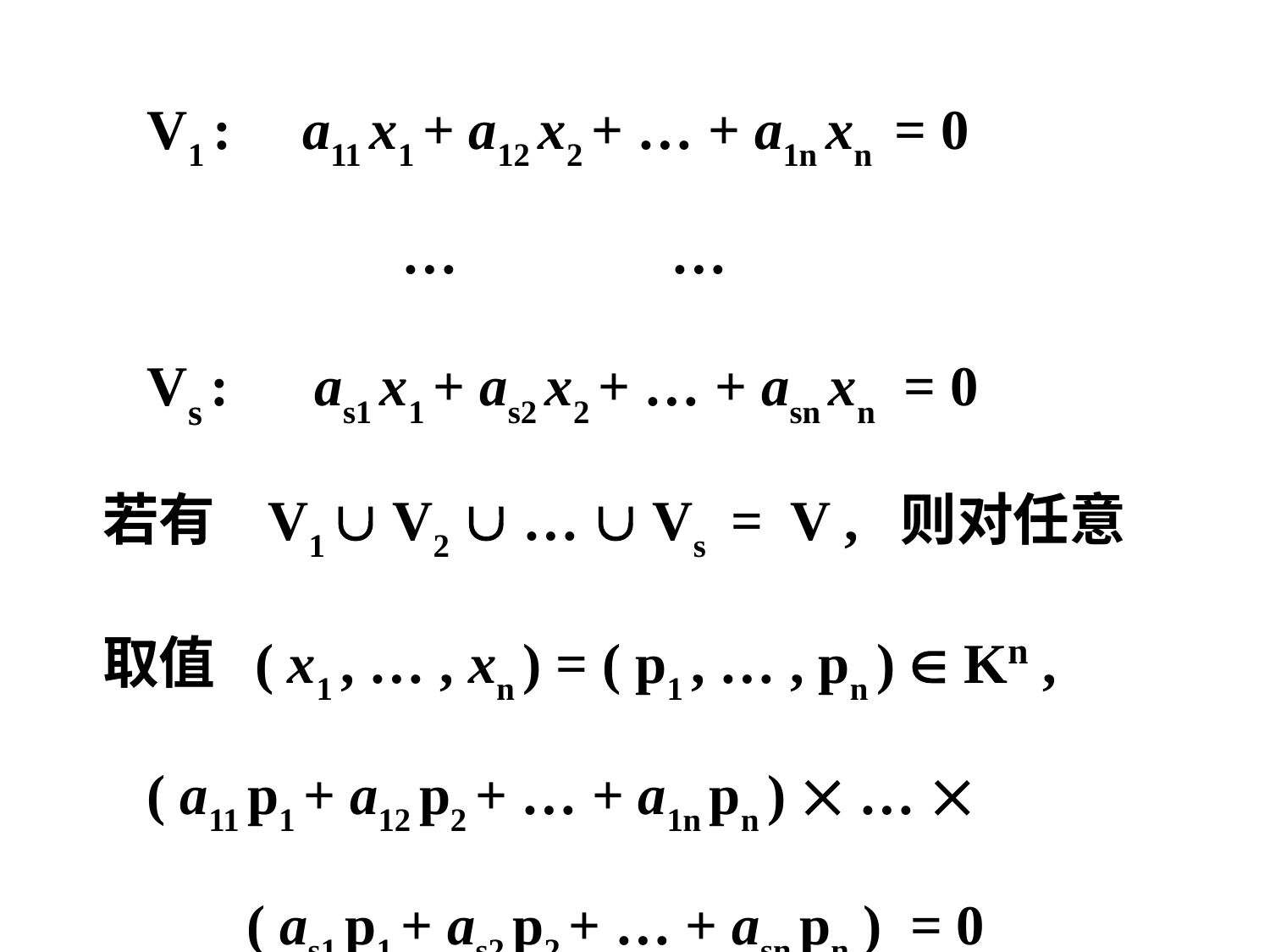

V1 :     a11 x1 + a12 x2 + … + a1n xn  = 0
                       …               …
     Vs :      as1 x1 + as2 x2 + … + asn xn  = 0
 若有   V1 ∪ V2 ∪ … ∪ Vs   =  V ,  则对任意
 取值  ( x1 , … , xn ) = ( p1 , … , pn ) ∈ Kn ,
     ( a11 p1 + a12 p2 + … + a1n pn ) × … ×
            ( as1 p1 + as2 p2 + … + asn pn )  = 0